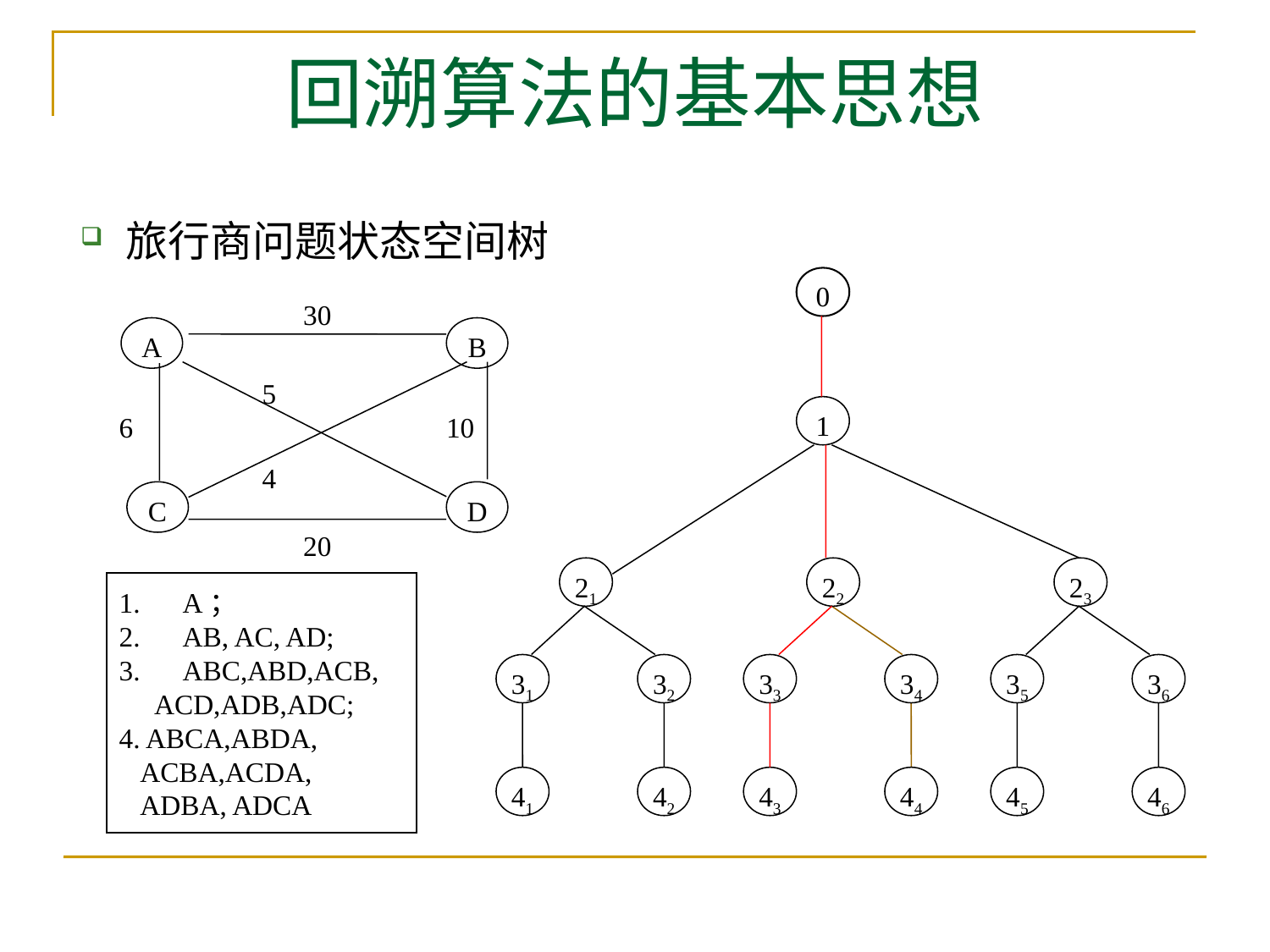

# 回溯算法的基本思想
旅行商问题状态空间树
0
1

21
22
23

31
33
34
35
36

41
42
43
44

45
46

32
30
5
6
10
4
20
A
B

C
D

A；
AB, AC, AD;
ABC,ABD,ACB,
     ACD,ADB,ADC;
4. ABCA,ABDA,
   ACBA,ACDA,
   ADBA, ADCA